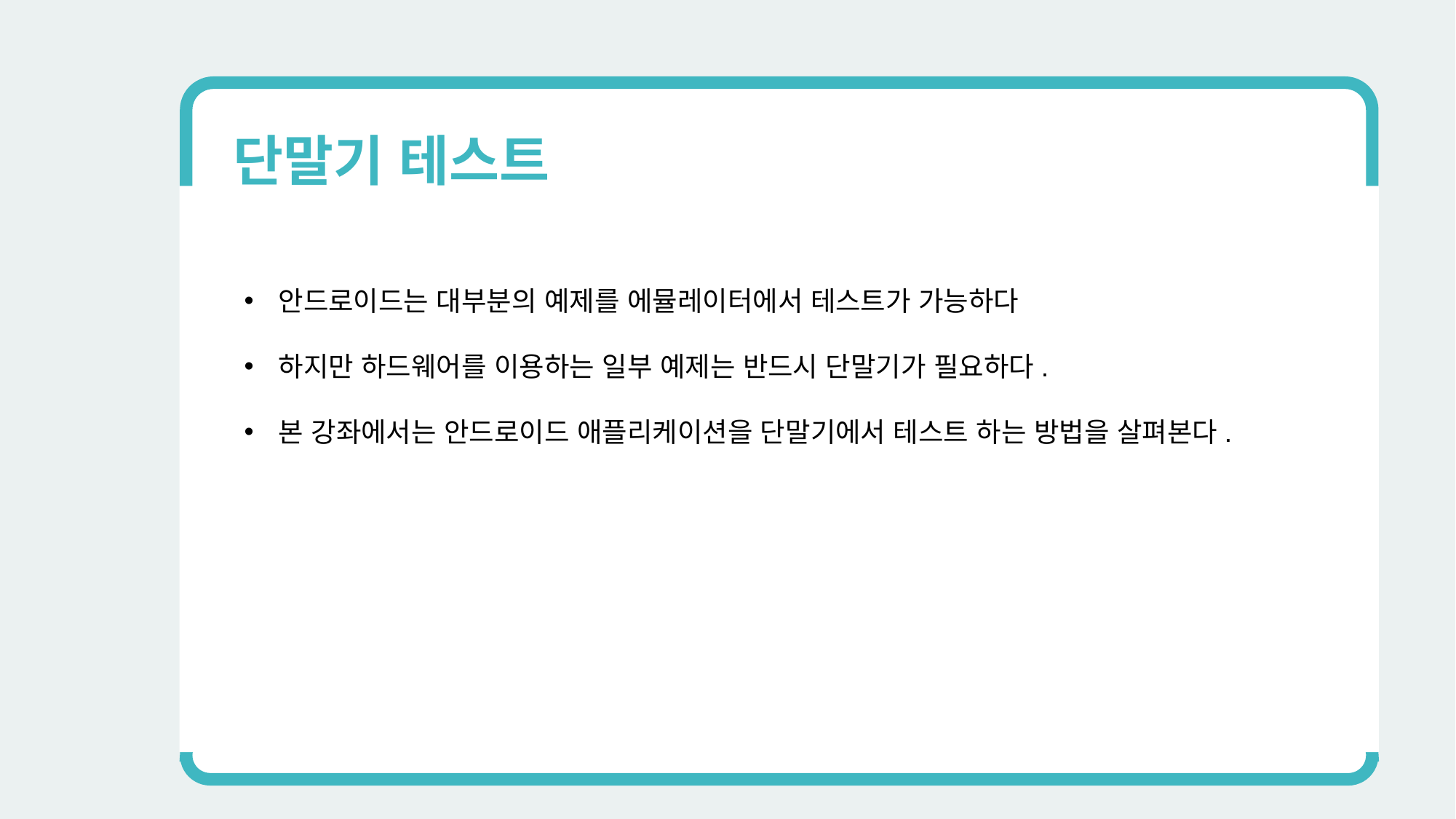

단말기 테스트

안드로이드는 대부분의 예제를 에뮬레이터에서 테스트가 가능하다
하지만 하드웨어를 이용하는 일부 예제는 반드시 단말기가 필요하다.
본 강좌에서는 안드로이드 애플리케이션을 단말기에서 테스트 하는 방법을 살펴본다.